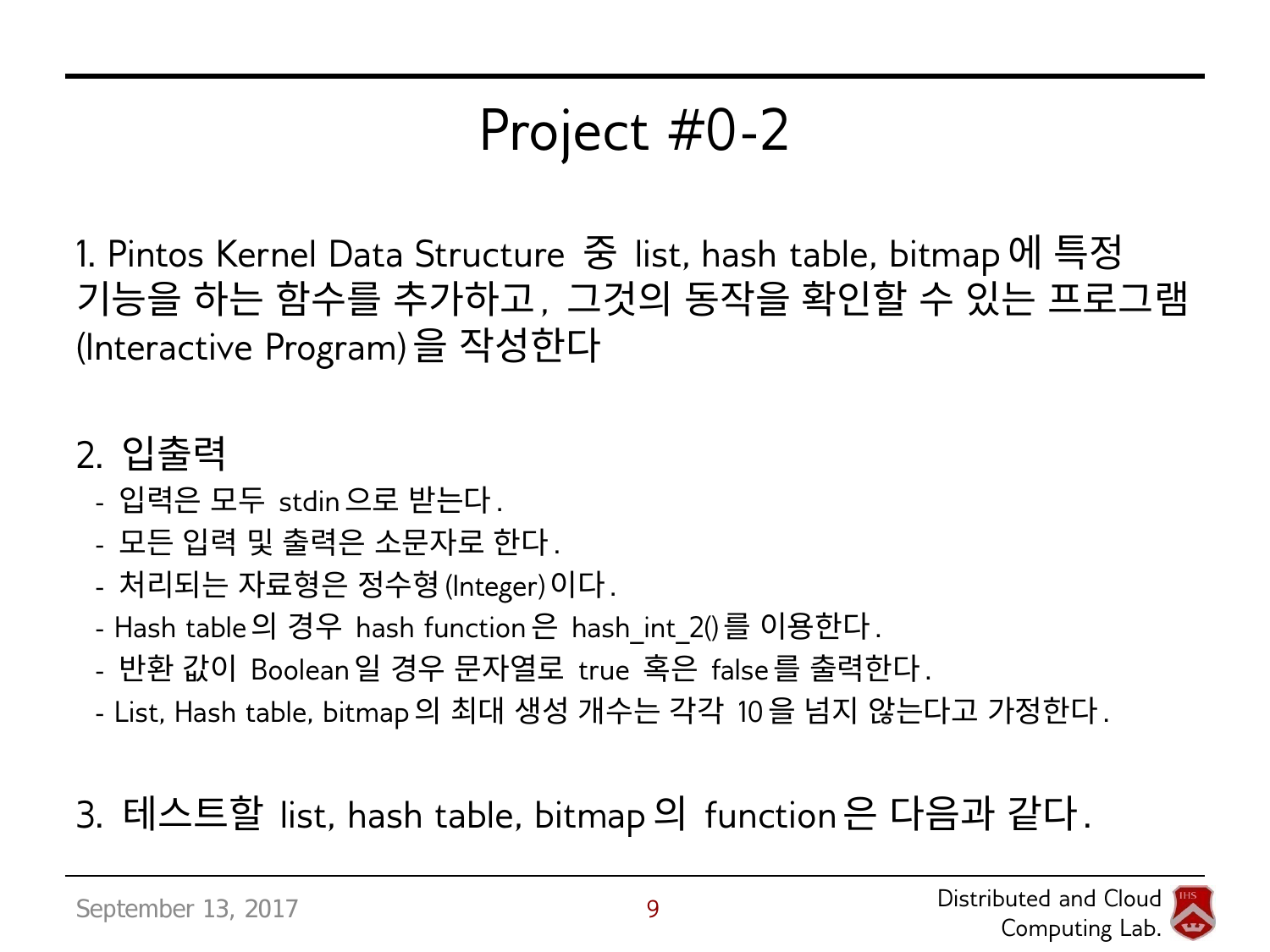

# Project #0-2
1. Pintos Kernel Data Structure 중 list, hash table, bitmap에 특정 기능을 하는 함수를 추가하고, 그것의 동작을 확인할 수 있는 프로그램(Interactive Program)을 작성한다

2. 입출력
  - 입력은 모두 stdin으로 받는다.
  - 모든 입력 및 출력은 소문자로 한다.
  - 처리되는 자료형은 정수형(Integer)이다.
  - Hash table의 경우 hash function은 hash_int_2()를 이용한다.
  - 반환 값이 Boolean일 경우 문자열로 true 혹은 false를 출력한다.
  - List, Hash table, bitmap의 최대 생성 개수는 각각 10을 넘지 않는다고 가정한다.

3. 테스트할 list, hash table, bitmap의 function은 다음과 같다.

September 13, 2017
9